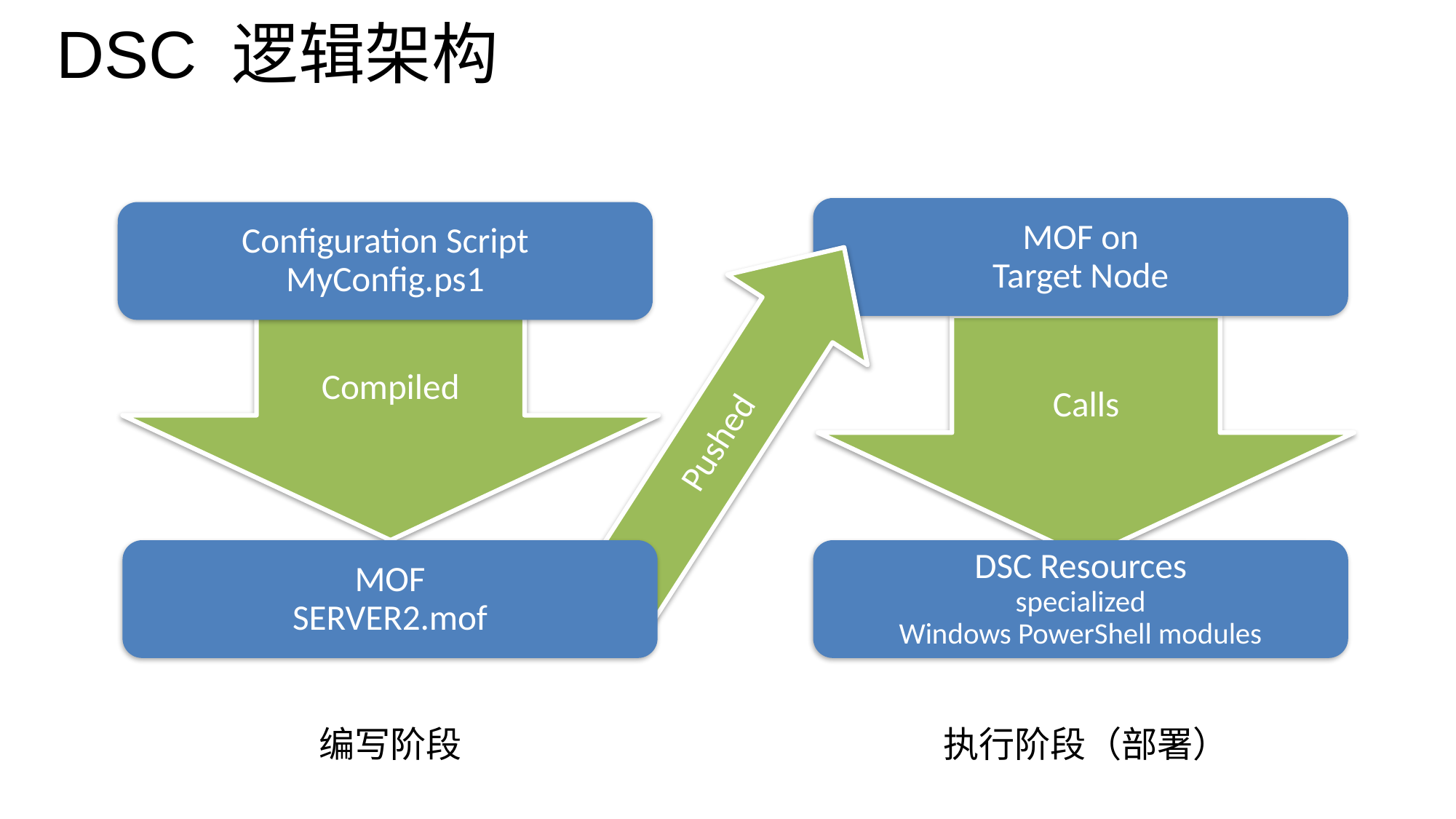

# DSC 逻辑架构
MOF on
Target Node
Configuration Script
MyConfig.ps1
Pushed
Compiled
Calls
MOF
SERVER2.mof
DSC Resources
specialized
Windows PowerShell modules
编写阶段
执行阶段（部署）